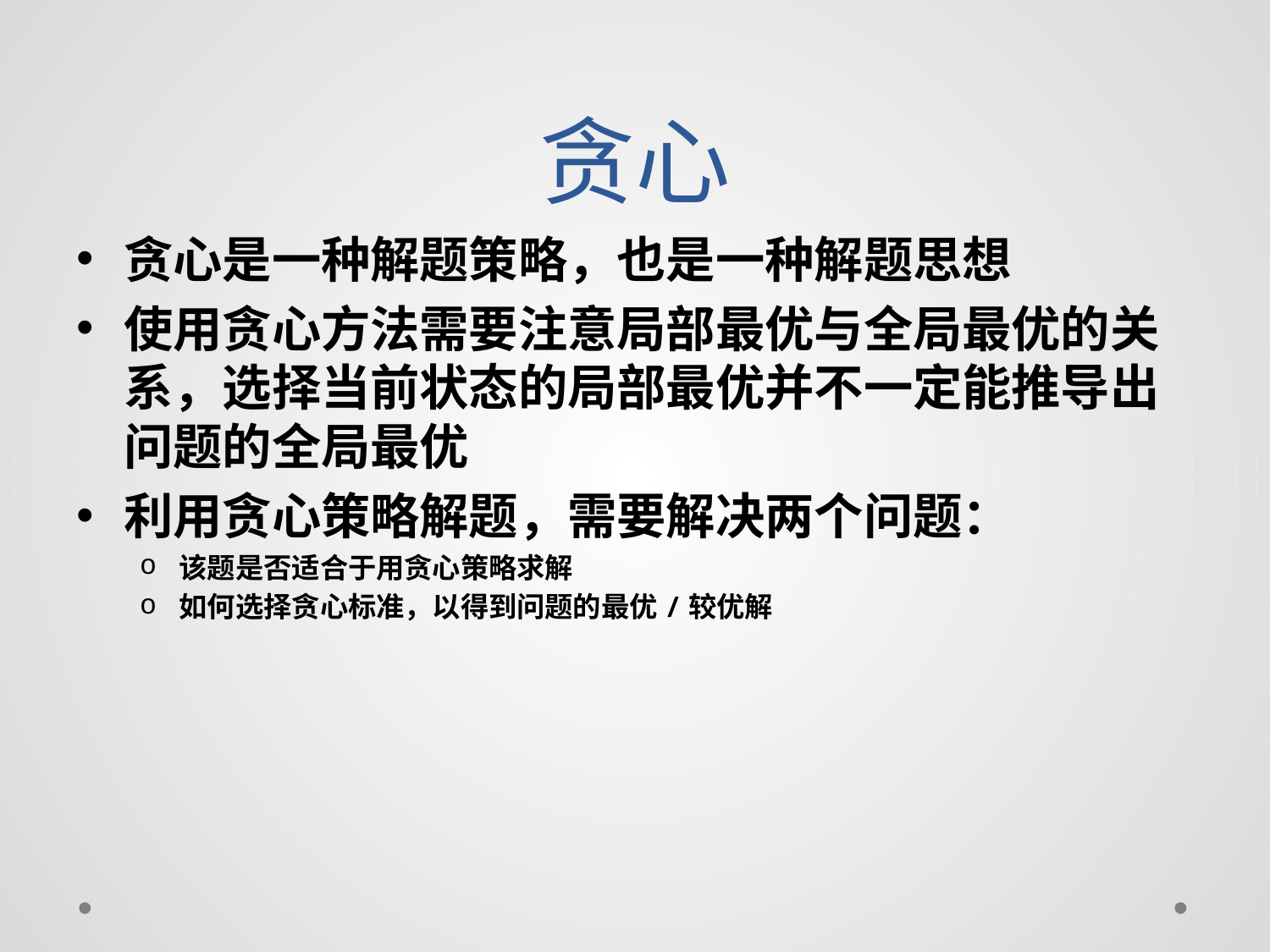

# 贪心
贪心是一种解题策略，也是一种解题思想
使用贪心方法需要注意局部最优与全局最优的关系，选择当前状态的局部最优并不一定能推导出问题的全局最优
利用贪心策略解题，需要解决两个问题：
该题是否适合于用贪心策略求解
如何选择贪心标准，以得到问题的最优/较优解